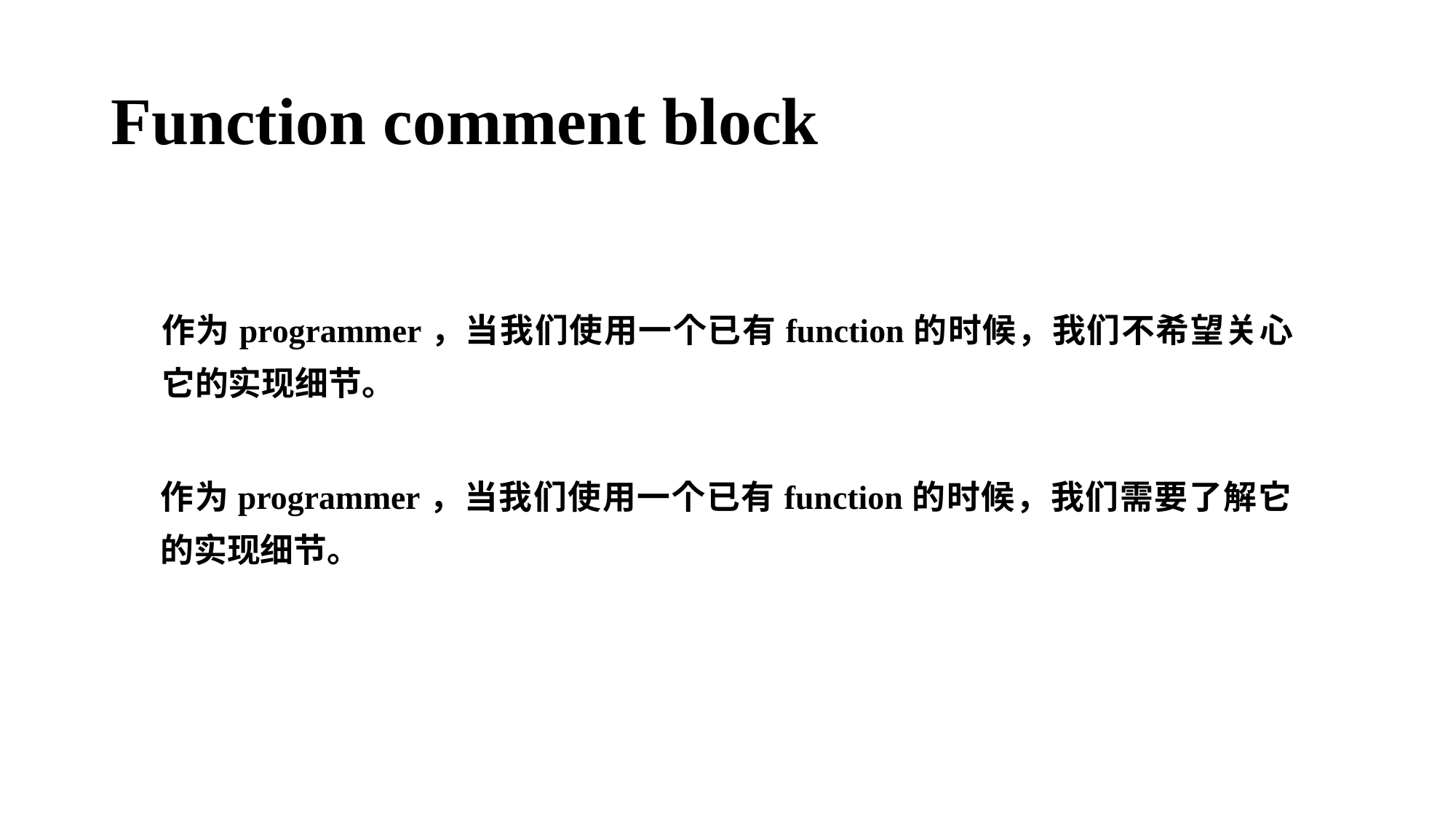

# Function comment block
作为programmer，当我们使用一个已有function的时候，我们不希望关心它的实现细节。
作为programmer，当我们使用一个已有function的时候，我们需要了解它的实现细节。